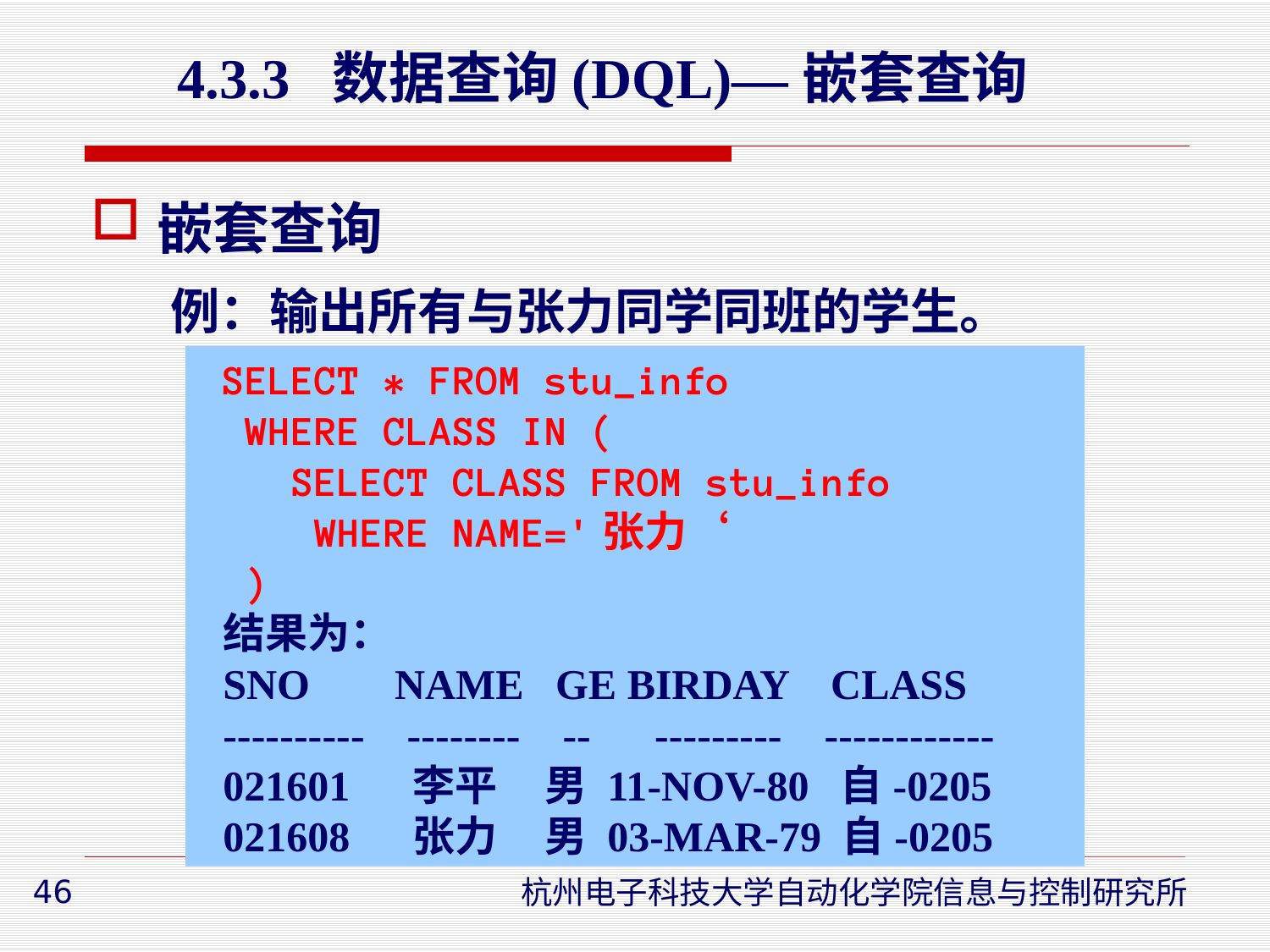

4.3.3  数据查询(DQL)—嵌套查询
嵌套查询
     例：输出所有与张力同学同班的学生。
SELECT * FROM stu_info
 WHERE CLASS IN (
   SELECT CLASS FROM stu_info
    WHERE NAME='张力‘
 )
结果为：
SNO        NAME   GE BIRDAY    CLASS
----------    --------    --      ---------    ------------
021601     李平     男 11-NOV-80  自-0205
021608     张力     男 03-MAR-79 自-0205